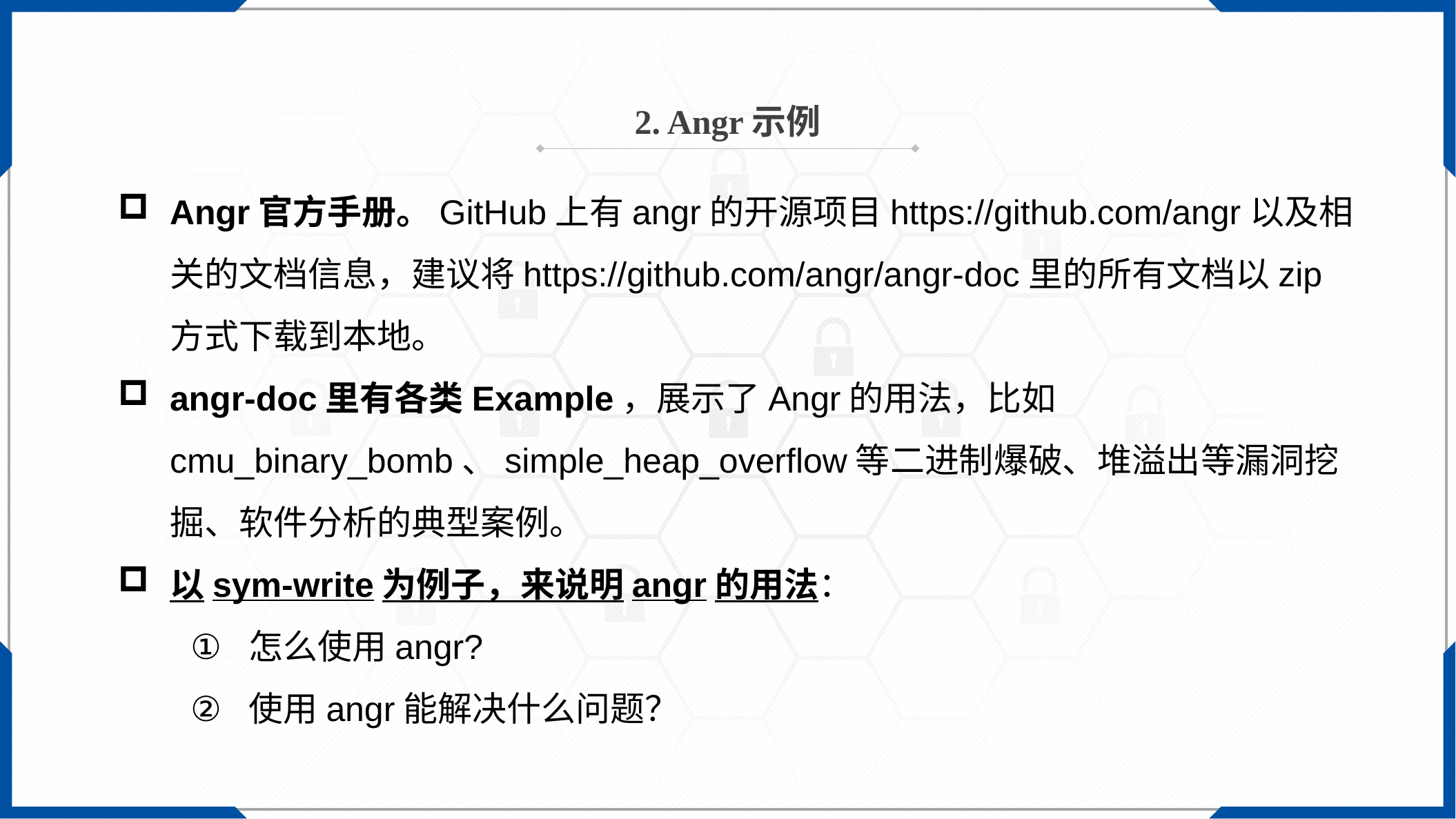

2. Angr示例
Angr官方手册。GitHub上有angr的开源项目https://github.com/angr以及相关的文档信息，建议将https://github.com/angr/angr-doc里的所有文档以zip方式下载到本地。
angr-doc里有各类Example，展示了Angr的用法，比如cmu_binary_bomb、simple_heap_overflow等二进制爆破、堆溢出等漏洞挖掘、软件分析的典型案例。
以sym-write为例子，来说明angr的用法：
怎么使用angr?
使用angr能解决什么问题？